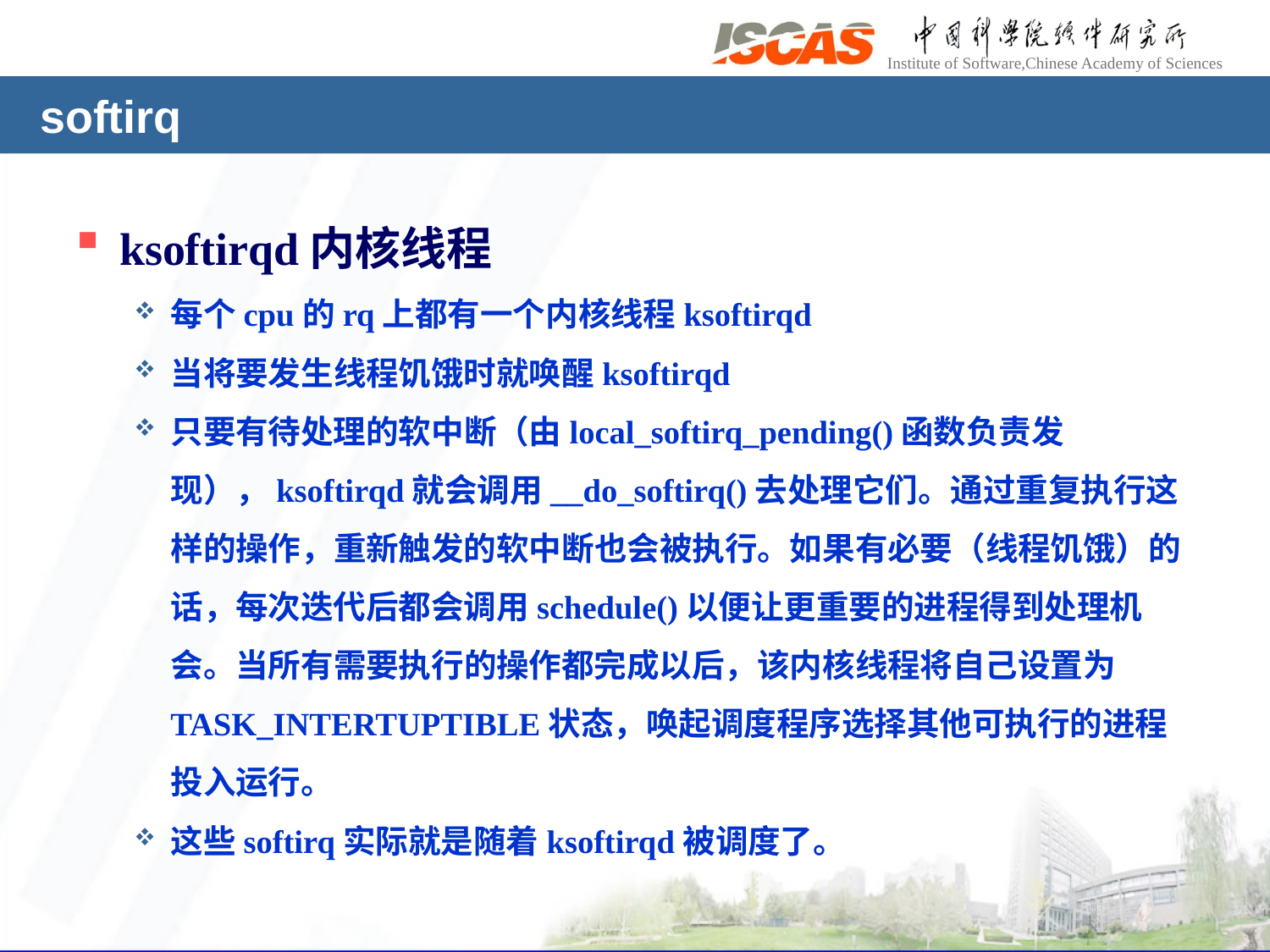

# softirq
ksoftirqd内核线程
每个cpu的rq上都有一个内核线程ksoftirqd
当将要发生线程饥饿时就唤醒ksoftirqd
只要有待处理的软中断（由local_softirq_pending()函数负责发现），ksoftirqd就会调用__do_softirq()去处理它们。通过重复执行这样的操作，重新触发的软中断也会被执行。如果有必要（线程饥饿）的话，每次迭代后都会调用schedule()以便让更重要的进程得到处理机会。当所有需要执行的操作都完成以后，该内核线程将自己设置为TASK_INTERTUPTIBLE状态，唤起调度程序选择其他可执行的进程投入运行。
这些softirq实际就是随着ksoftirqd被调度了。